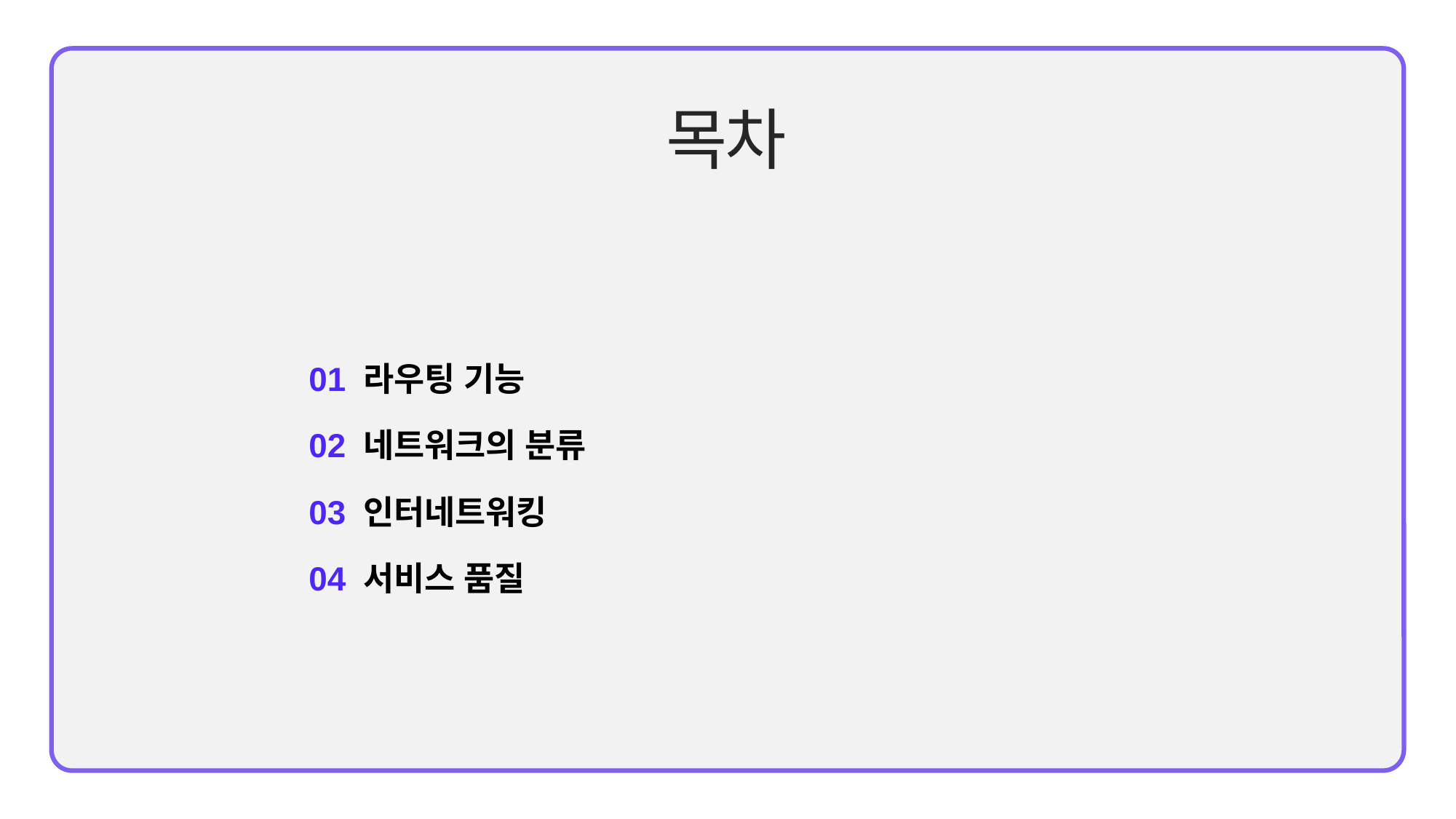

01 라우팅 기능
02 네트워크의 분류
03 인터네트워킹
04 서비스 품질